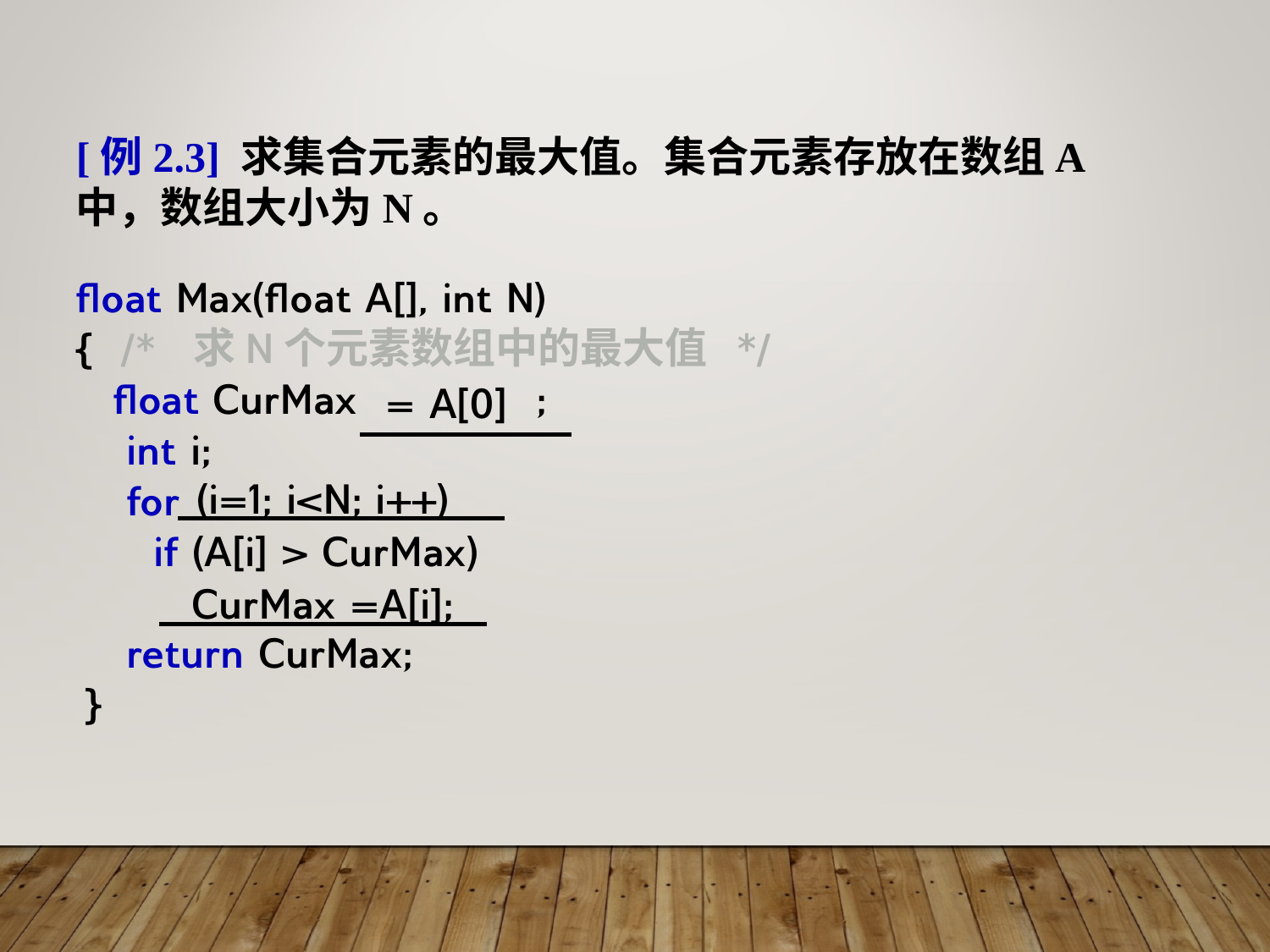

[例2.3] 求集合元素的最大值。集合元素存放在数组A中，数组大小为N。
float Max(float A[], int N)
{  /*  求N个元素数组中的最大值  */
  float CurMax             ;
   int i;
   for
     if (A[i] > CurMax)

   return CurMax;
}
= A[0]
(i=1; i<N; i++)
CurMax =A[i];